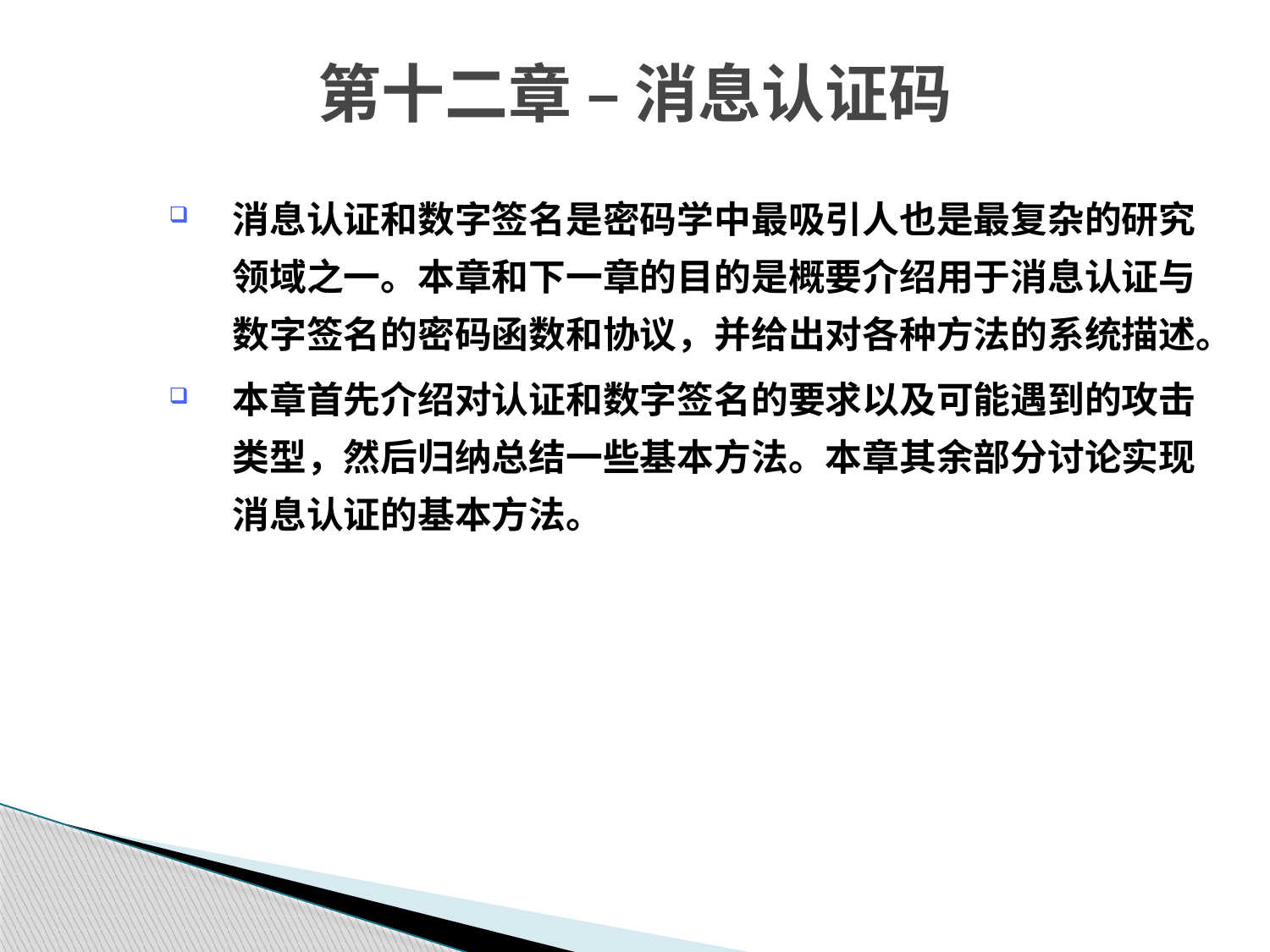

# 第十二章 – 消息认证码
消息认证和数字签名是密码学中最吸引人也是最复杂的研究领域之一。本章和下一章的目的是概要介绍用于消息认证与数字签名的密码函数和协议，并给出对各种方法的系统描述。
本章首先介绍对认证和数字签名的要求以及可能遇到的攻击类型，然后归纳总结一些基本方法。本章其余部分讨论实现消息认证的基本方法。